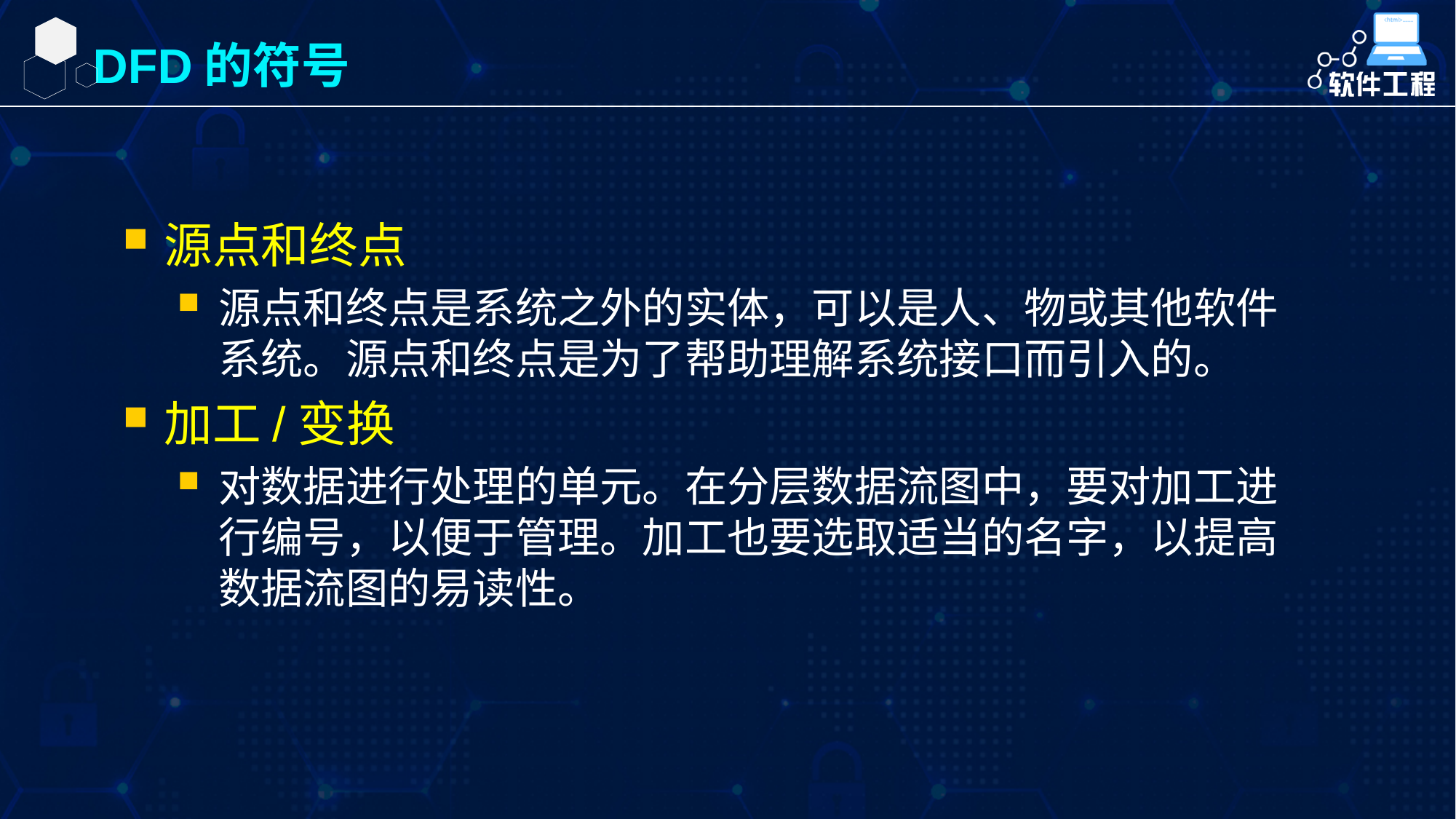

DFD的符号

源点和终点
源点和终点是系统之外的实体，可以是人、物或其他软件系统。源点和终点是为了帮助理解系统接口而引入的。
加工/变换
对数据进行处理的单元。在分层数据流图中，要对加工进行编号，以便于管理。加工也要选取适当的名字，以提高数据流图的易读性。